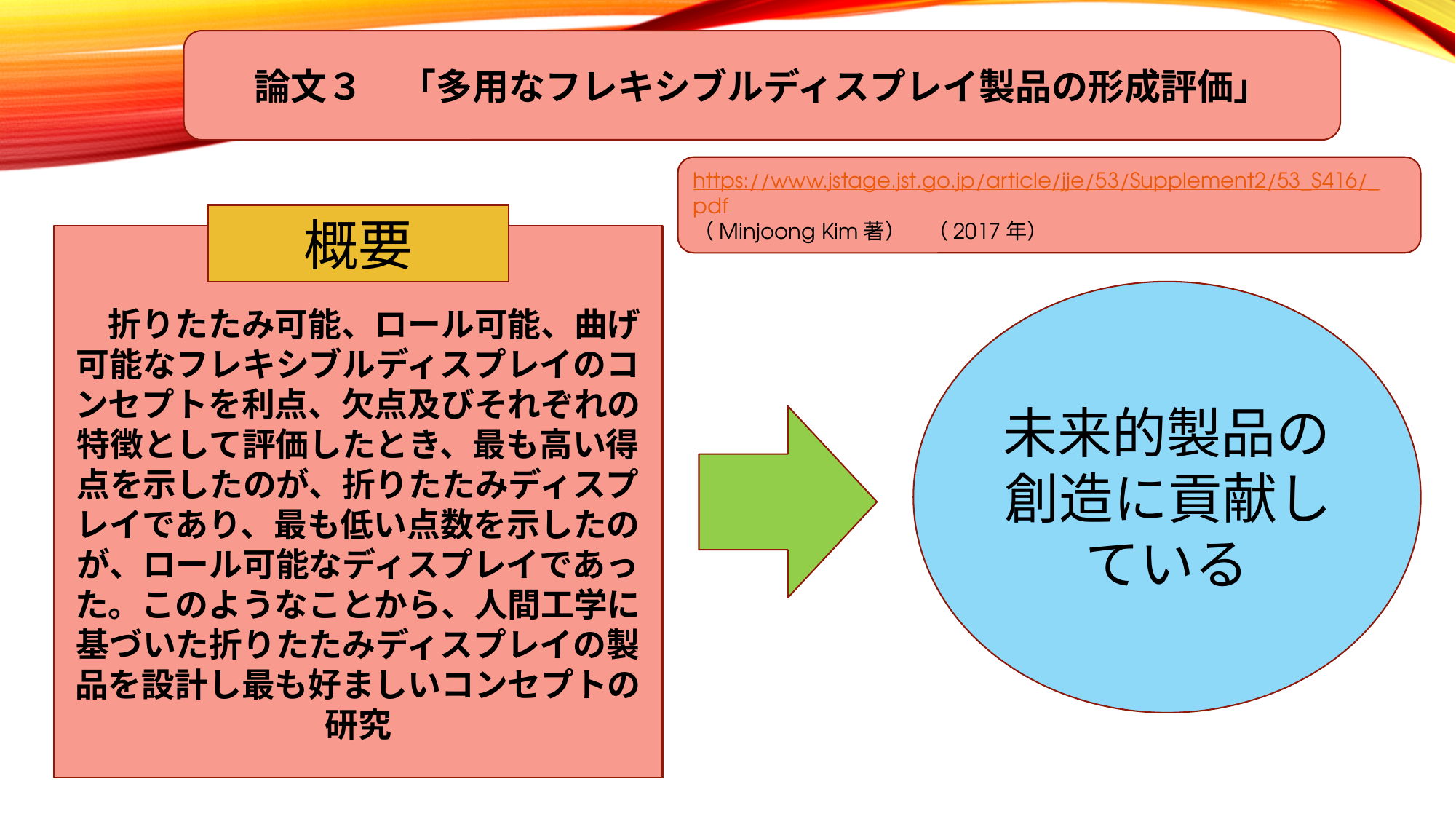

論文３　「多用なフレキシブルディスプレイ製品の形成評価」
https://www.jstage.jst.go.jp/article/jje/53/Supplement2/53_S416/_pdf
（Minjoong Kim著）　（2017年）
概要

　折りたたみ可能、ロール可能、曲げ可能なフレキシブルディスプレイのコンセプトを利点、欠点及びそれぞれの特徴として評価したとき、最も高い得点を示したのが、折りたたみディスプレイであり、最も低い点数を示したのが、ロール可能なディスプレイであった。このようなことから、人間工学に基づいた折りたたみディスプレイの製品を設計し最も好ましいコンセプトの研究
未来的製品の創造に貢献している